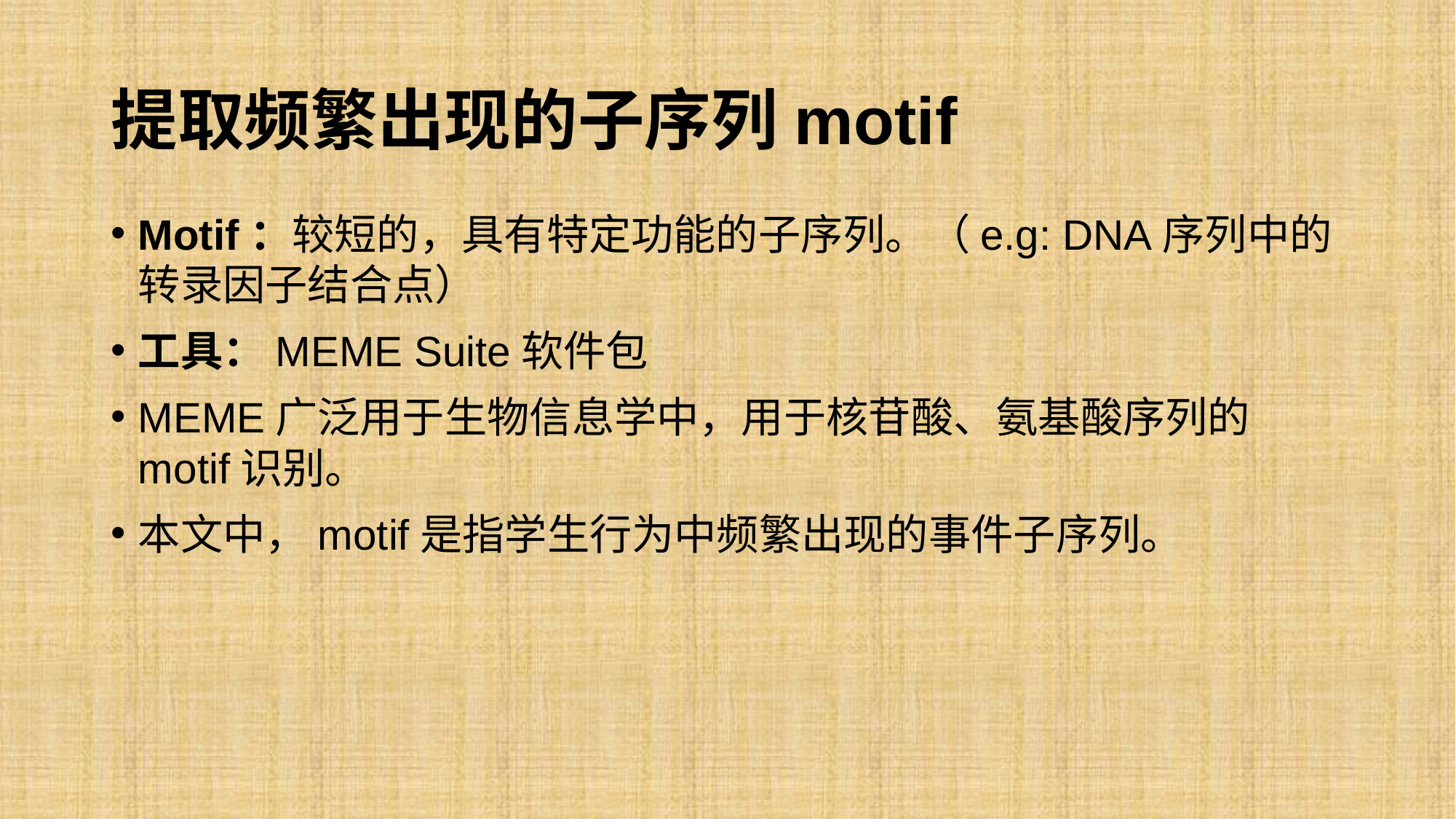

# 提取频繁出现的子序列motif
Motif：较短的，具有特定功能的子序列。（e.g: DNA序列中的转录因子结合点）
工具：MEME Suite软件包
MEME广泛用于生物信息学中，用于核苷酸、氨基酸序列的motif识别。
本文中，motif是指学生行为中频繁出现的事件子序列。